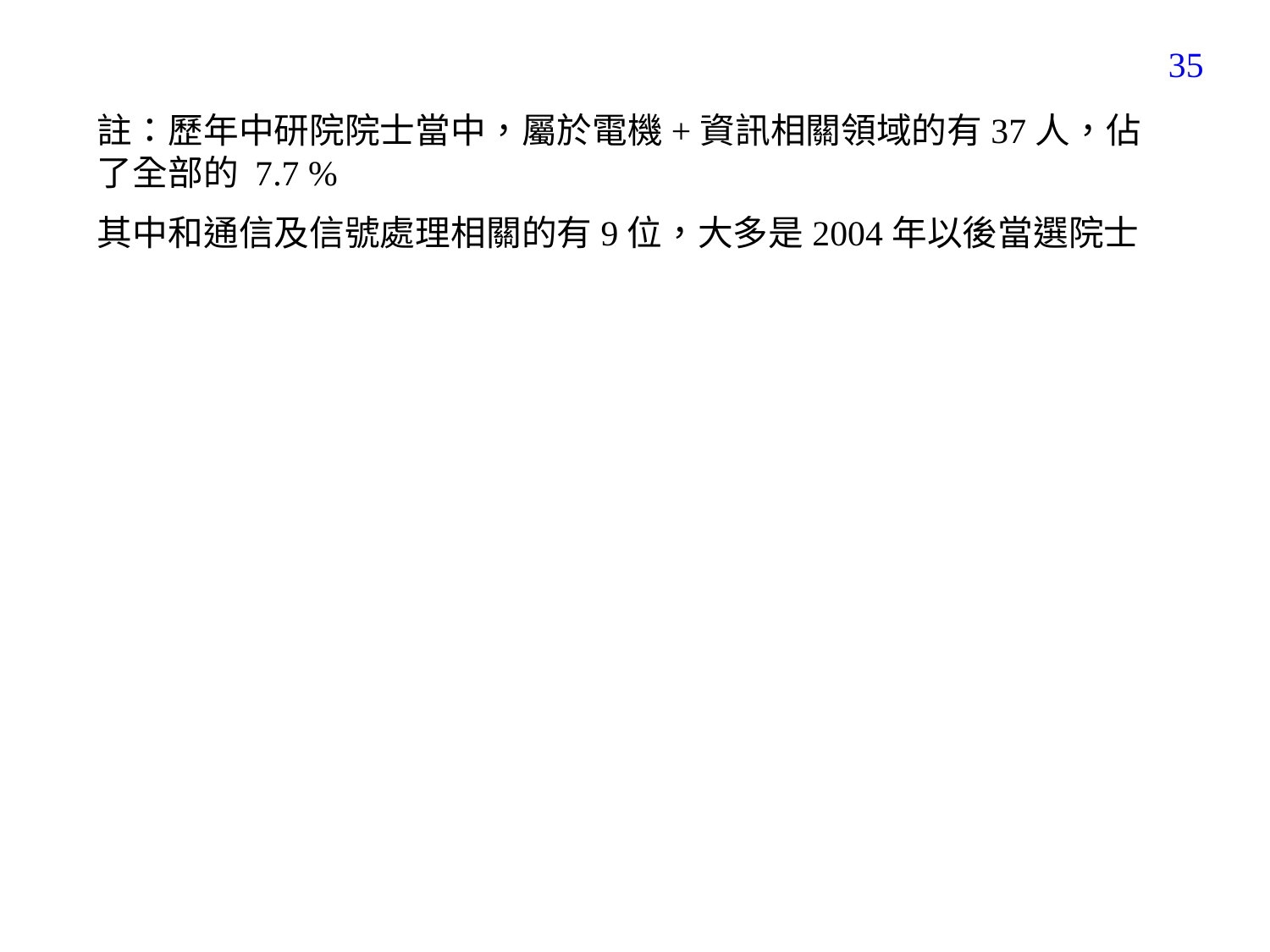

35
註：歷年中研院院士當中，屬於電機+資訊相關領域的有37人，佔了全部的 7.7 %
其中和通信及信號處理相關的有9位，大多是2004年以後當選院士